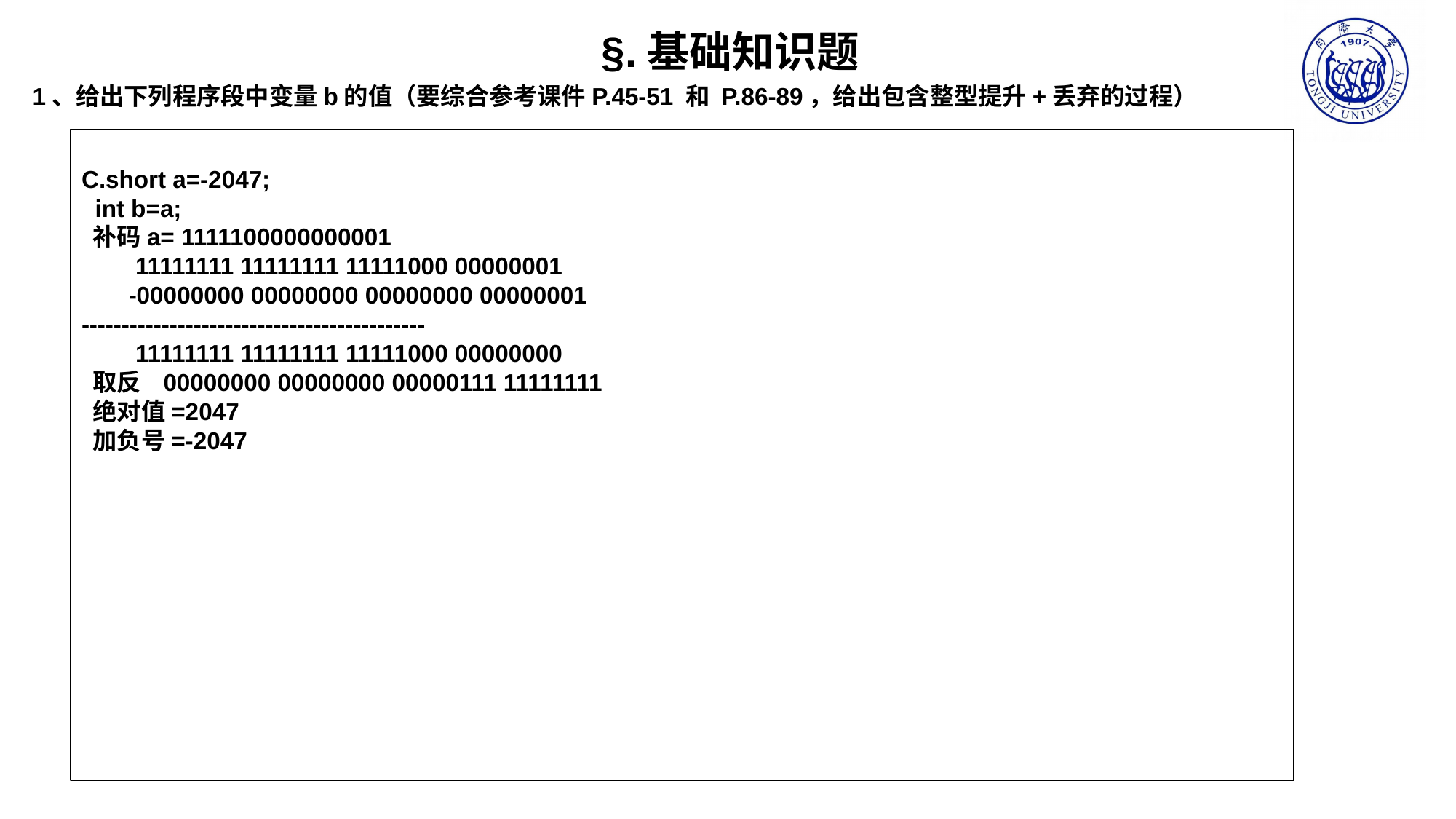

§.基础知识题
1、给出下列程序段中变量b的值（要综合参考课件P.45-51 和 P.86-89，给出包含整型提升+丢弃的过程）

C.short a=-2047;
  int b=a;
 补码a= 1111100000000001
        11111111 11111111 11111000 00000001
       -00000000 00000000 00000000 00000001
-------------------------------------------
        11111111 11111111 11111000 00000000
 取反   00000000 00000000 00000111 11111111
 绝对值=2047
 加负号=-2047